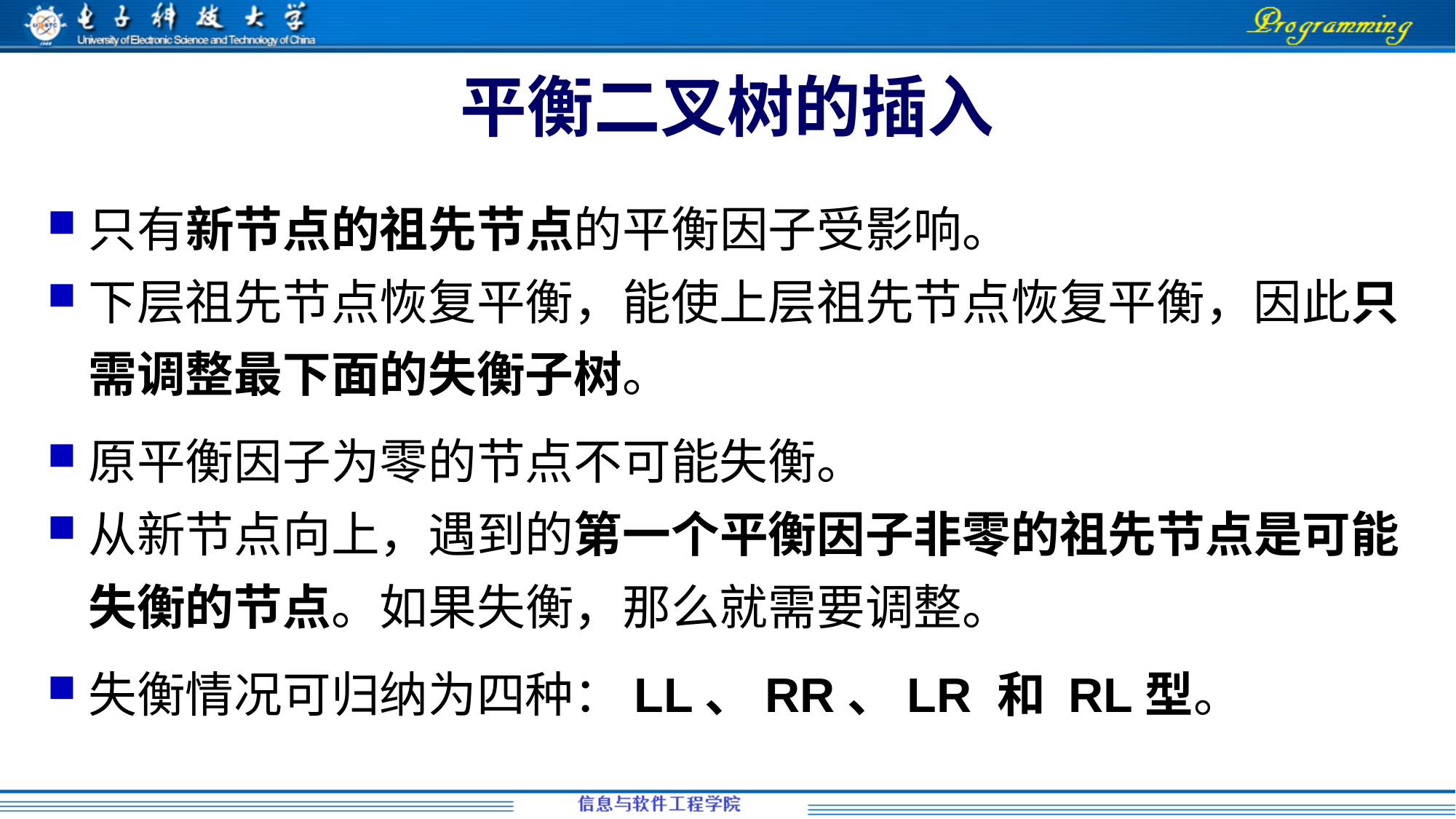

# 平衡二叉树的插入
只有新节点的祖先节点的平衡因子受影响。
下层祖先节点恢复平衡，能使上层祖先节点恢复平衡，因此只需调整最下面的失衡子树。
原平衡因子为零的节点不可能失衡。
从新节点向上，遇到的第一个平衡因子非零的祖先节点是可能失衡的节点。如果失衡，那么就需要调整。
失衡情况可归纳为四种：LL、RR、LR 和 RL型。